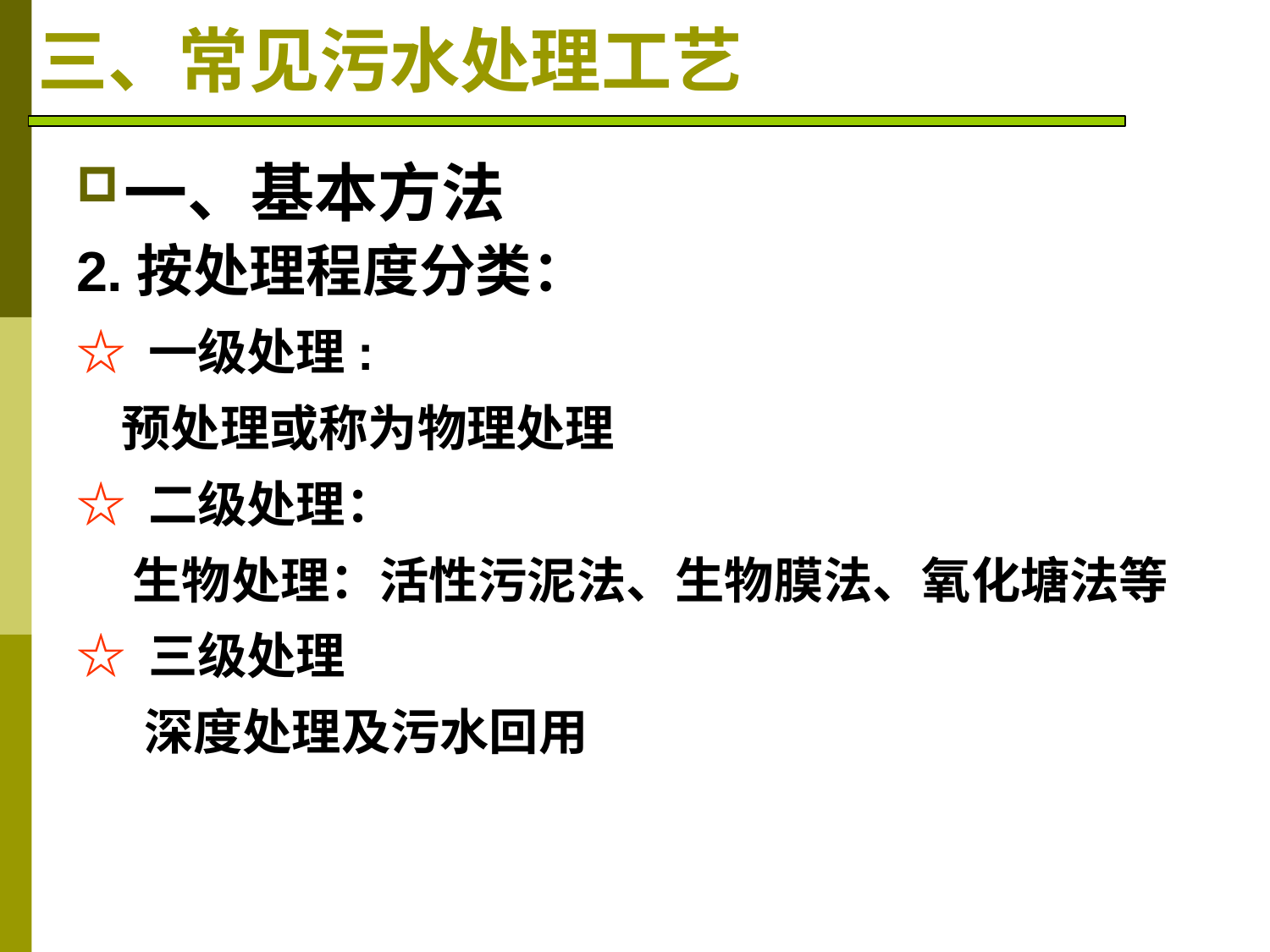

# 三、常见污水处理工艺

一、基本方法
2.按处理程度分类：
☆ 一级处理:
   预处理或称为物理处理
☆ 二级处理：
    生物处理：活性污泥法、生物膜法、氧化塘法等
☆ 三级处理
     深度处理及污水回用